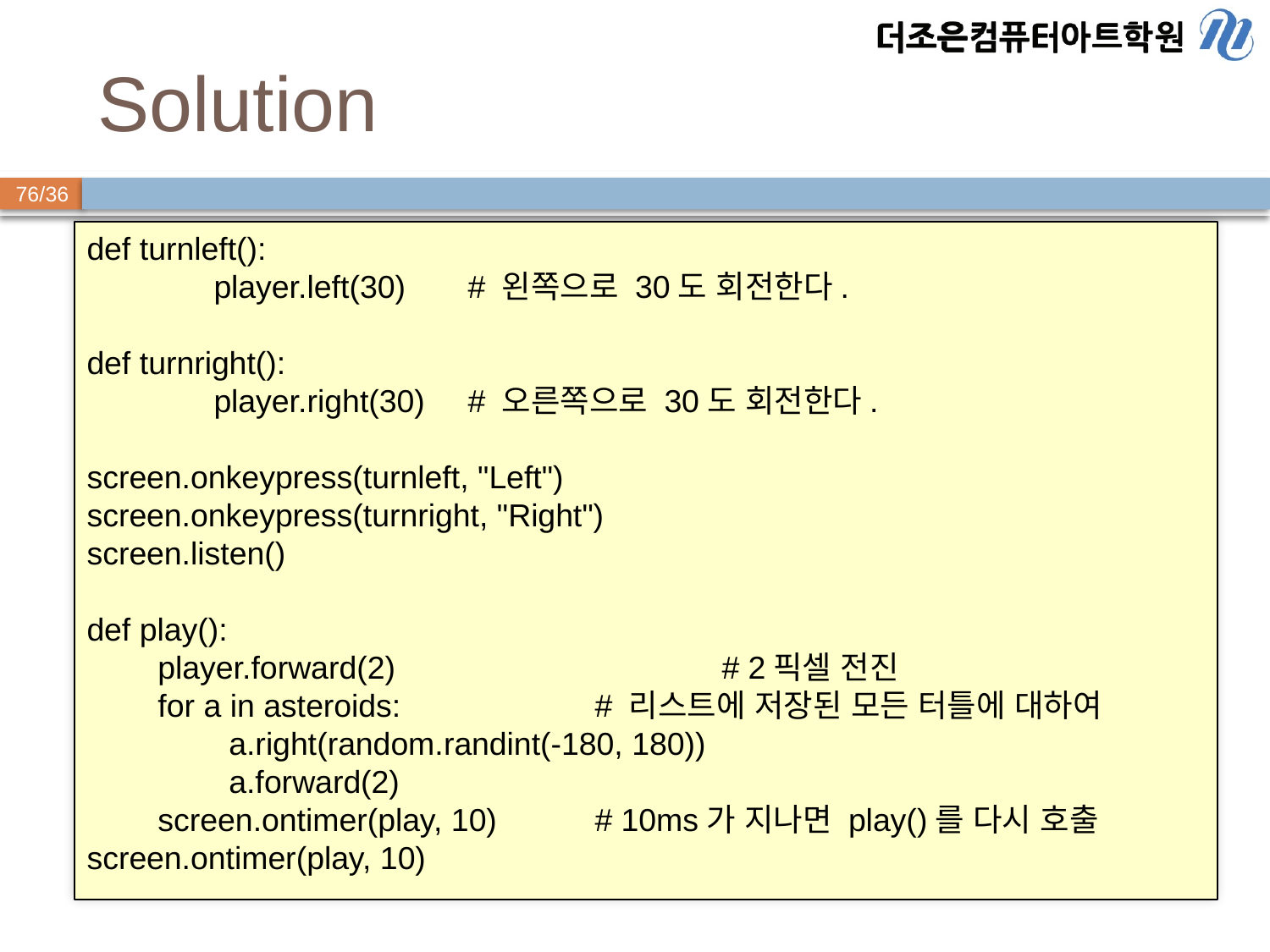

# Solution
def turnleft():
	player.left(30)	# 왼쪽으로 30도 회전한다.

def turnright():
	player.right(30)	# 오른쪽으로 30도 회전한다.

screen.onkeypress(turnleft, "Left")
screen.onkeypress(turnright, "Right")
screen.listen()

def play():
        player.forward(2)			# 2픽셀 전진
        for a in asteroids:		# 리스트에 저장된 모든 터틀에 대하여
                a.right(random.randint(-180, 180))
                a.forward(2)
        screen.ontimer(play, 10)	# 10ms가 지나면 play()를 다시 호출
screen.ontimer(play, 10)